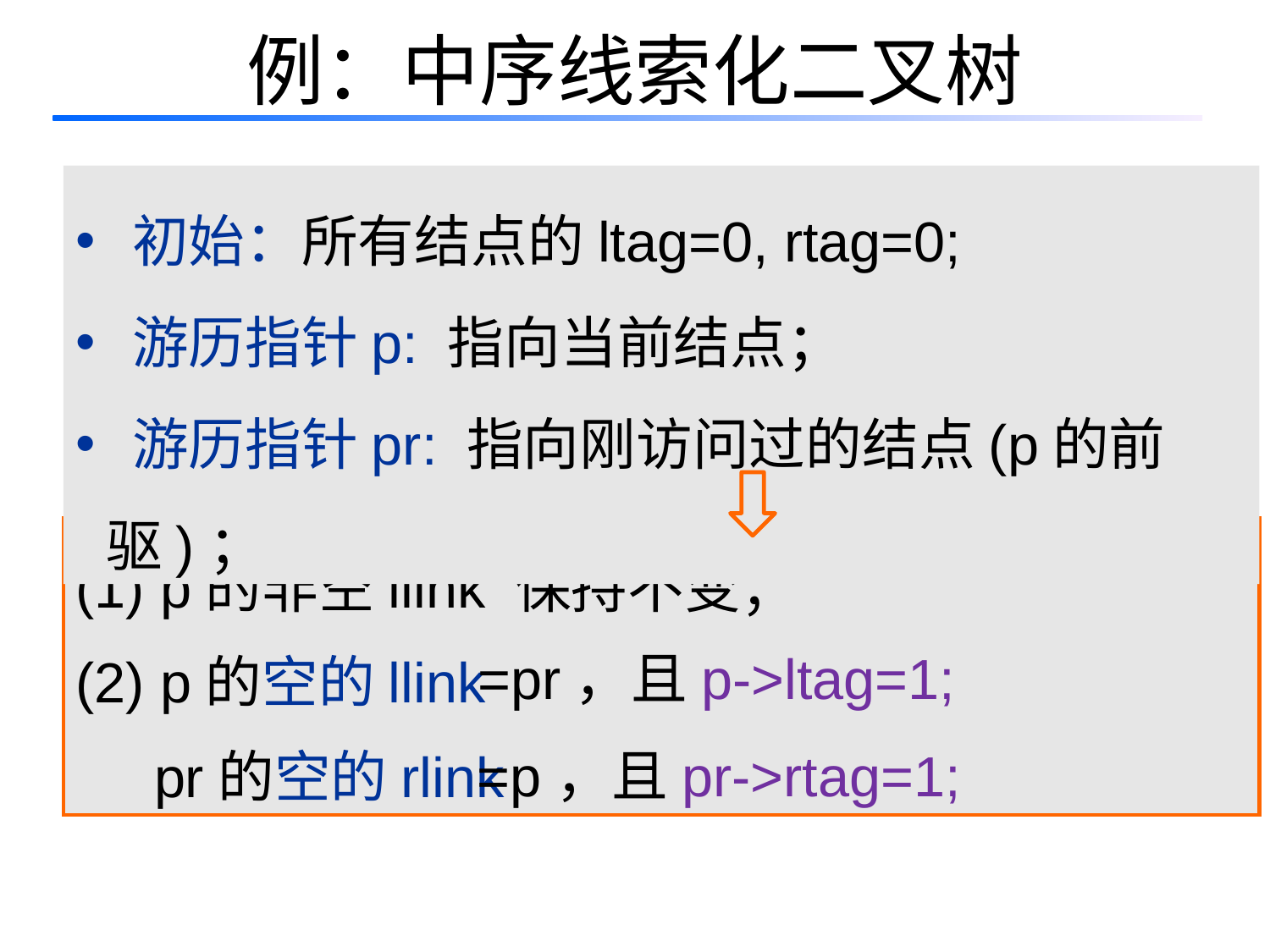

# 例：中序线索化二叉树

 初始：所有结点的ltag=0, rtag=0;
 游历指针p: 指向当前结点；
 游历指针pr: 指向刚访问过的结点(p的前驱)；

(1) p的非空llink 保持不变；
(2) p的空的llink
     pr的空的rlink
=pr，且p->ltag=1;
=p，且pr->rtag=1;